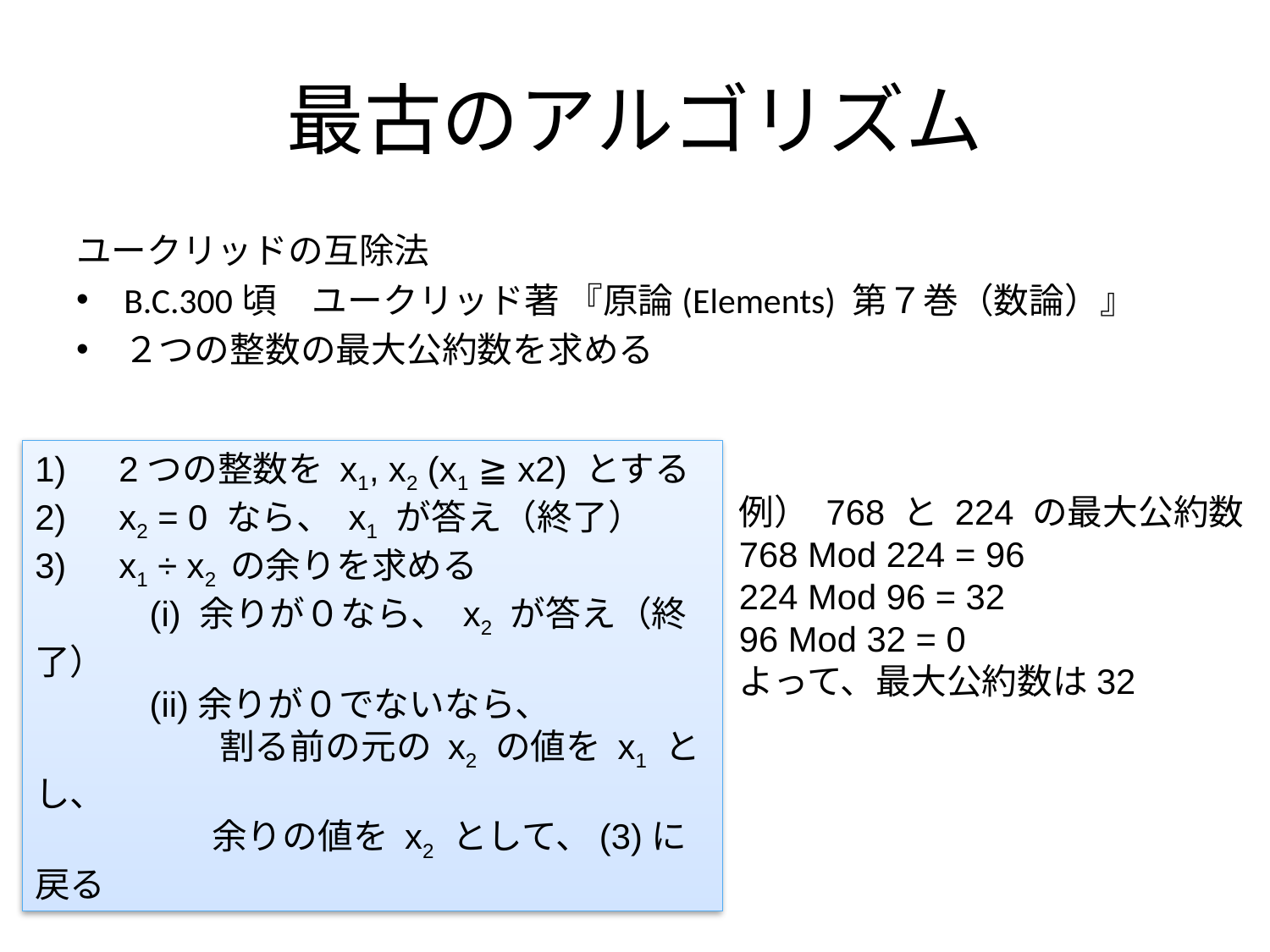

# 最古のアルゴリズム
ユークリッドの互除法
B.C.300頃　ユークリッド著 『原論(Elements) 第７巻（数論）』
２つの整数の最大公約数を求める

1)　2つの整数を x1, x2 (x1 ≧ x2) とする
2)　x2 = 0 なら、 x1 が答え（終了）
3)　x1 ÷ x2 の余りを求める
　　　(i) 余りが０なら、 x2 が答え（終了）
　　　(ii)余りが０でないなら、
　　　　 　割る前の元の x2 の値を x1 とし、
　　　　　余りの値を x2 として、(3)に戻る
例） 768 と 224 の最大公約数
768 Mod 224 = 96
224 Mod 96 = 32
96 Mod 32 = 0
よって、最大公約数は32